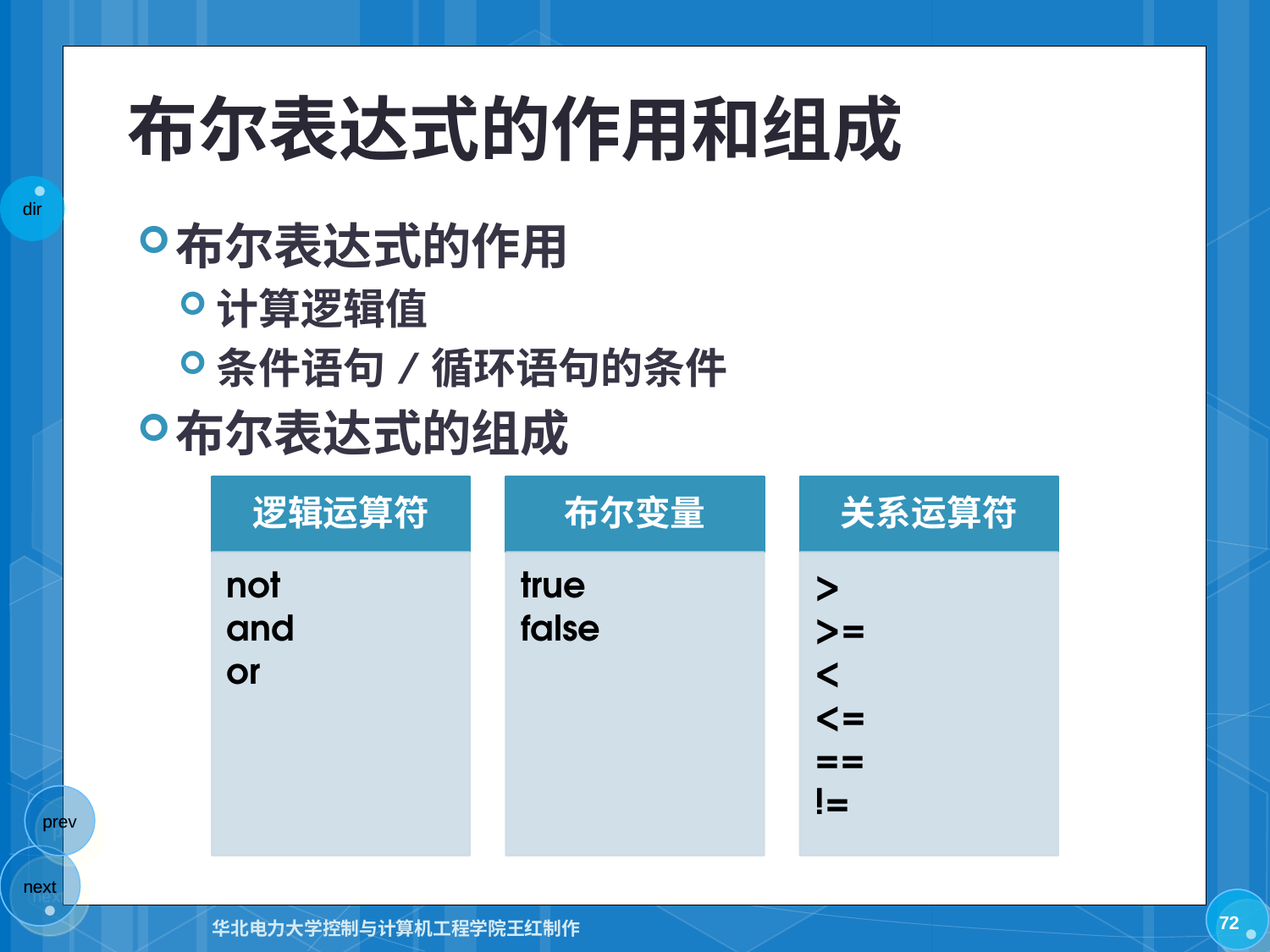

# 布尔表达式的作用和组成
布尔表达式的作用
计算逻辑值
条件语句/循环语句的条件
布尔表达式的组成

逻辑运算符
not
and
or
布尔变量
true
false
关系运算符
>
>=
<
<=
==
!=
72
华北电力大学控制与计算机工程学院王红制作